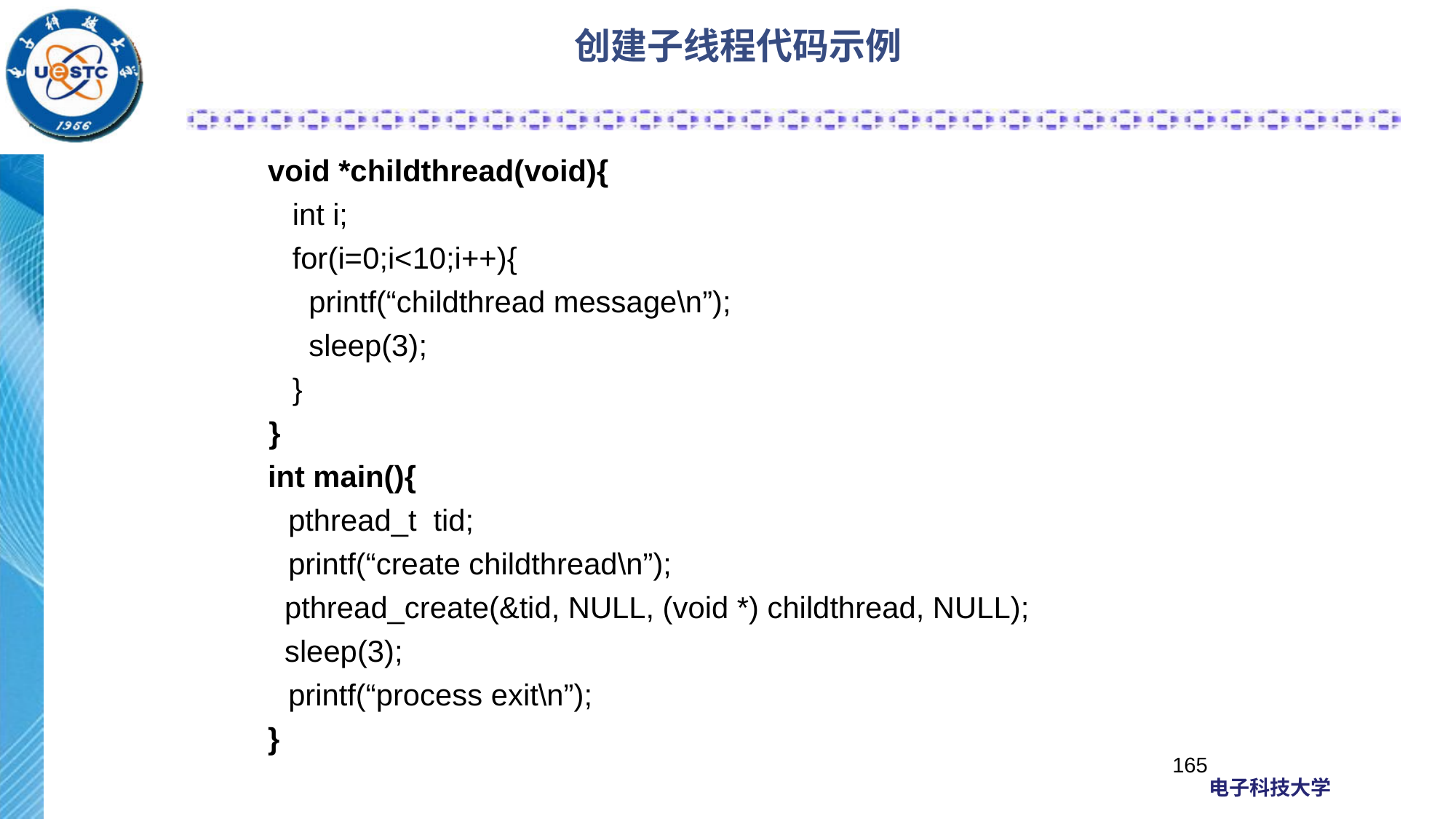

# 创建子线程代码示例
void *childthread(void){
int i;
for(i=0;i<10;i++){
	printf(“childthread message\n”);
	sleep(3);
}
}
int main(){
	pthread_t  tid;
	printf(“create childthread\n”);
  pthread_create(&tid, NULL, (void *) childthread, NULL);
  sleep(3);
	printf(“process exit\n”);
}
165